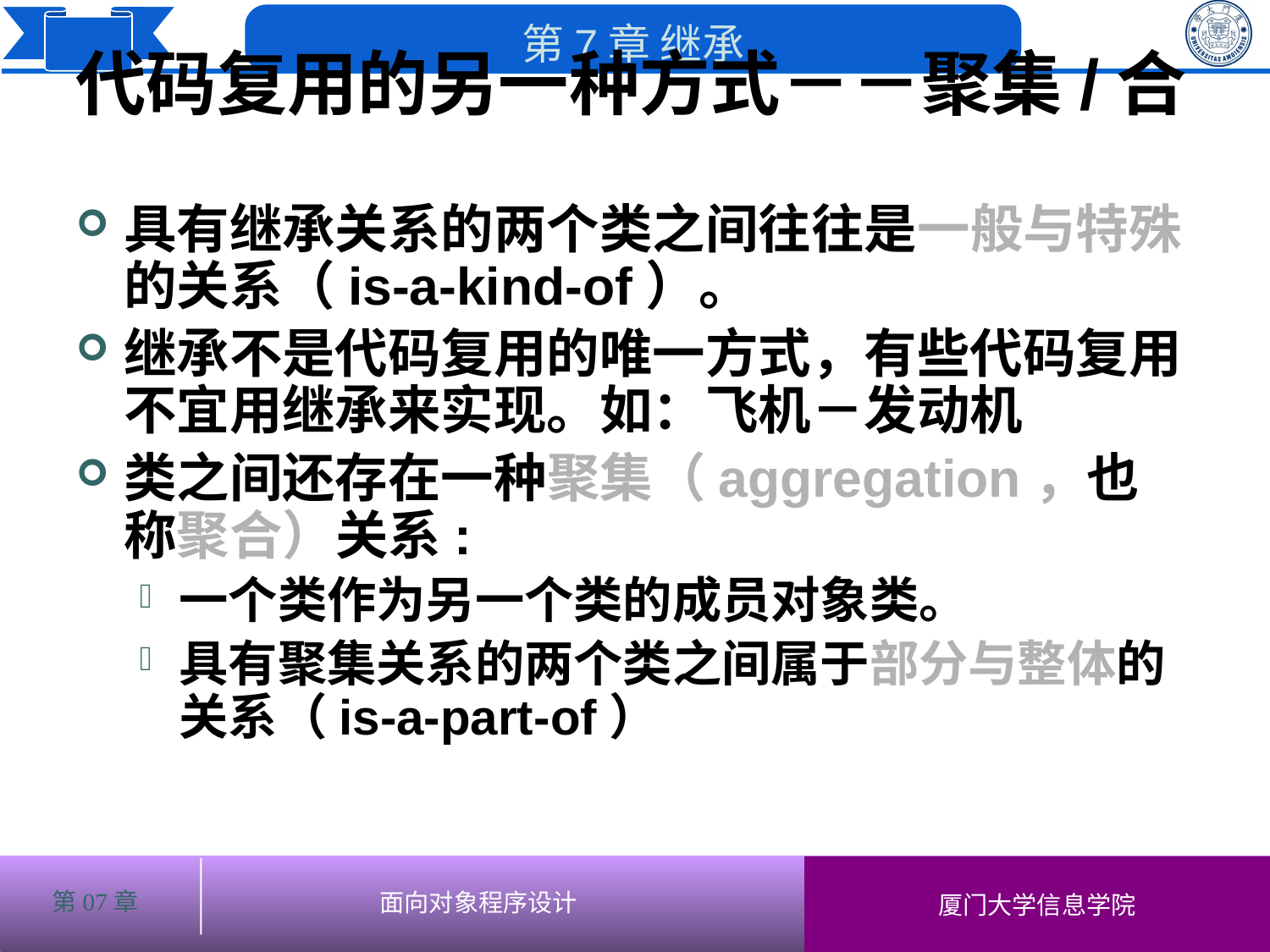

# 代码复用的另一种方式－－聚集/合
具有继承关系的两个类之间往往是一般与特殊的关系（is-a-kind-of）。
继承不是代码复用的唯一方式，有些代码复用不宜用继承来实现。如：飞机－发动机
类之间还存在一种聚集（aggregation，也称聚合）关系:
一个类作为另一个类的成员对象类。
具有聚集关系的两个类之间属于部分与整体的关系（is-a-part-of）